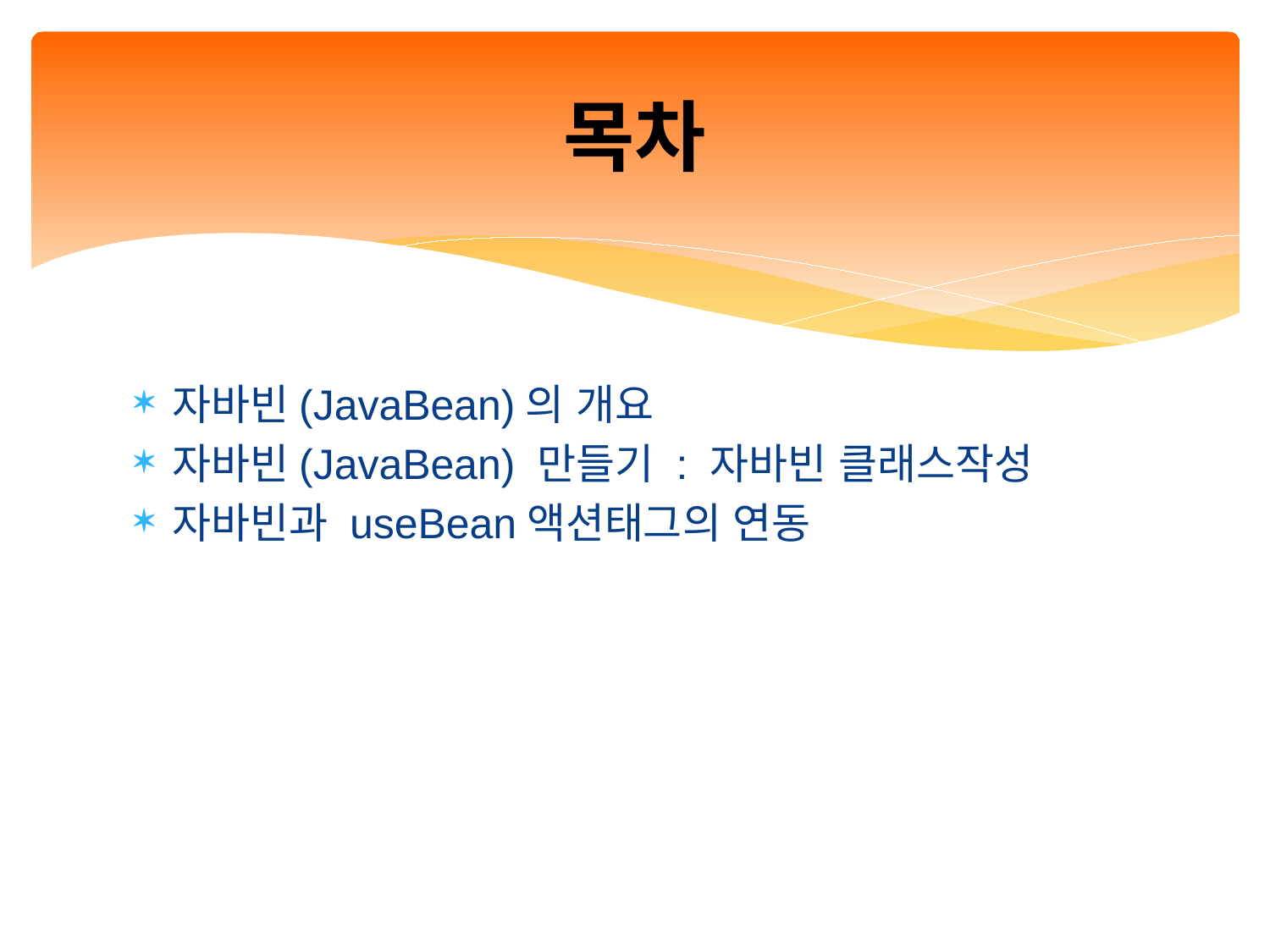

# 목차
자바빈(JavaBean)의 개요
자바빈(JavaBean) 만들기 : 자바빈 클래스작성
자바빈과 useBean액션태그의 연동